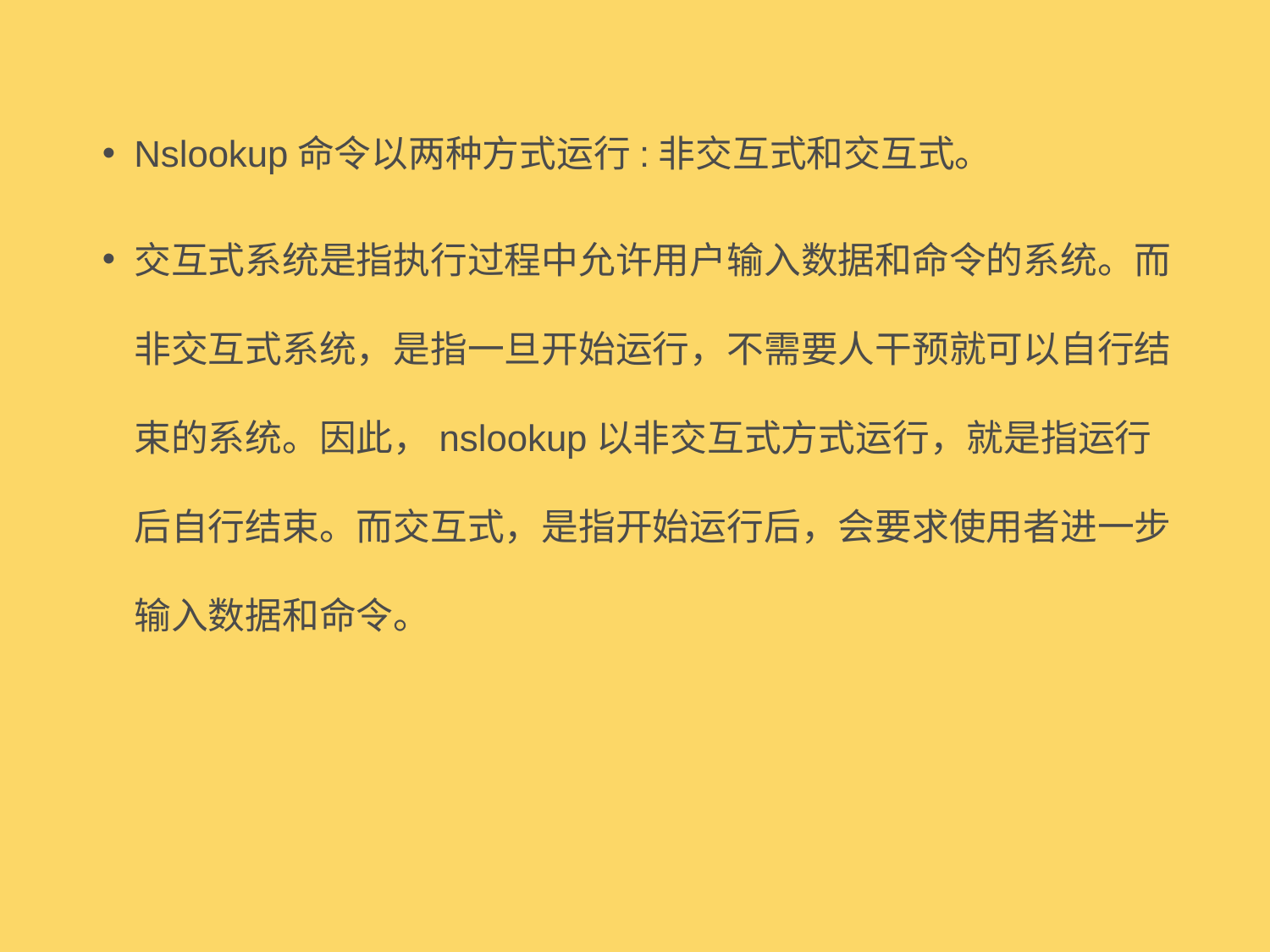

Nslookup命令以两种方式运行:非交互式和交互式。
交互式系统是指执行过程中允许用户输入数据和命令的系统。而非交互式系统，是指一旦开始运行，不需要人干预就可以自行结束的系统。因此，nslookup以非交互式方式运行，就是指运行后自行结束。而交互式，是指开始运行后，会要求使用者进一步输入数据和命令。